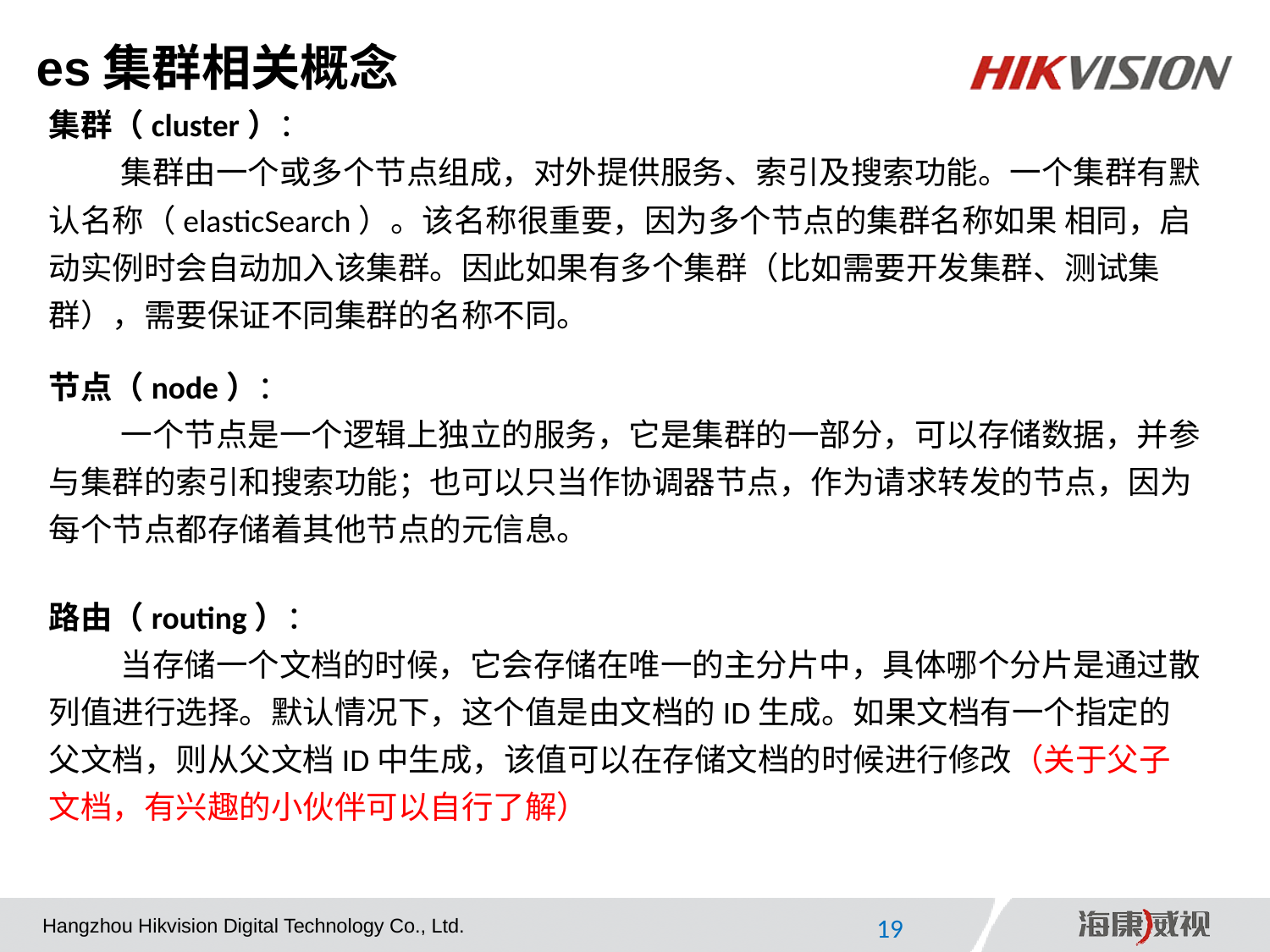

# es集群相关概念
集群（cluster）：
         集群由一个或多个节点组成，对外提供服务、索引及搜索功能。一个集群有默认名称（elasticSearch）。该名称很重要，因为多个节点的集群名称如果 相同，启动实例时会自动加入该集群。因此如果有多个集群（比如需要开发集群、测试集群），需要保证不同集群的名称不同。
节点（node）：
         一个节点是一个逻辑上独立的服务，它是集群的一部分，可以存储数据，并参与集群的索引和搜索功能；也可以只当作协调器节点，作为请求转发的节点，因为每个节点都存储着其他节点的元信息。
路由（routing）：
         当存储一个文档的时候，它会存储在唯一的主分片中，具体哪个分片是通过散列值进行选择。默认情况下，这个值是由文档的ID生成。如果文档有一个指定的父文档，则从父文档ID中生成，该值可以在存储文档的时候进行修改（关于父子文档，有兴趣的小伙伴可以自行了解）